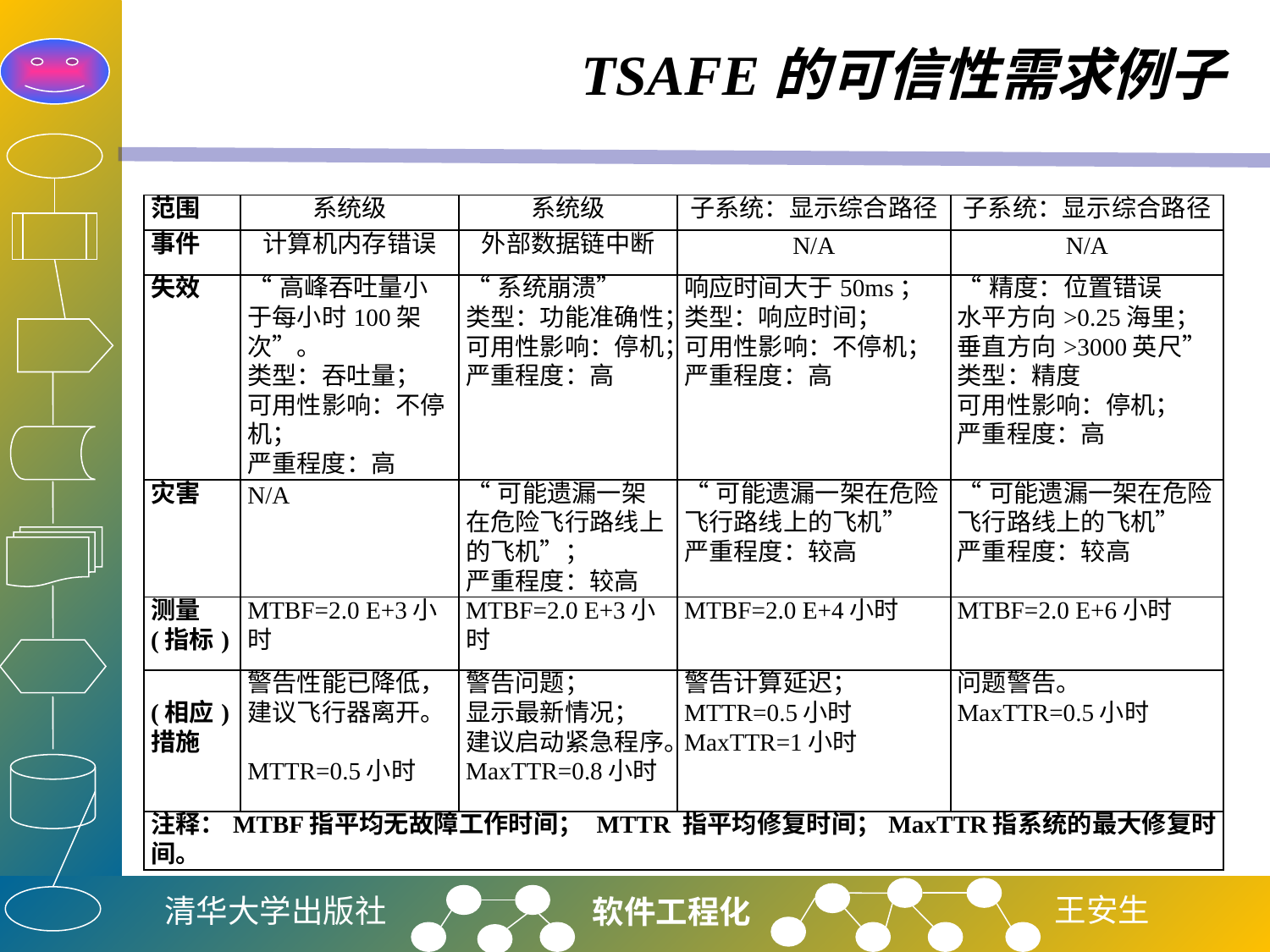

# TSAFE的可信性需求例子
| 范围 | 系统级 | 系统级 | 子系统：显示综合路径 | 子系统：显示综合路径 |
| --- | --- | --- | --- | --- |
| 事件 | 计算机内存错误 | 外部数据链中断 | N/A | N/A |
| 失效 | “高峰吞吐量小于每小时100架次”。 类型：吞吐量； 可用性影响：不停机； 严重程度：高 | “系统崩溃” 类型：功能准确性； 可用性影响：停机； 严重程度：高 | 响应时间大于50ms； 类型：响应时间； 可用性影响：不停机； 严重程度：高 | “精度：位置错误 水平方向>0.25海里； 垂直方向>3000英尺” 类型：精度 可用性影响：停机； 严重程度：高 |
| 灾害 | N/A | “可能遗漏一架在危险飞行路线上的飞机”； 严重程度：较高 | “可能遗漏一架在危险飞行路线上的飞机” 严重程度：较高 | “可能遗漏一架在危险飞行路线上的飞机” 严重程度：较高 |
| 测量 (指标) | MTBF=2.0 E+3小时 | MTBF=2.0 E+3小时 | MTBF=2.0 E+4小时 | MTBF=2.0 E+6小时 |
| (相应) 措施 | 警告性能已降低，建议飞行器离开。   MTTR=0.5小时 | 警告问题； 显示最新情况； 建议启动紧急程序。 MaxTTR=0.8小时 | 警告计算延迟； MTTR=0.5小时 MaxTTR=1小时 | 问题警告。 MaxTTR=0.5小时 |
| 注释：MTBF指平均无故障工作时间； MTTR 指平均修复时间；MaxTTR指系统的最大修复时间。 |  |  |  |  |